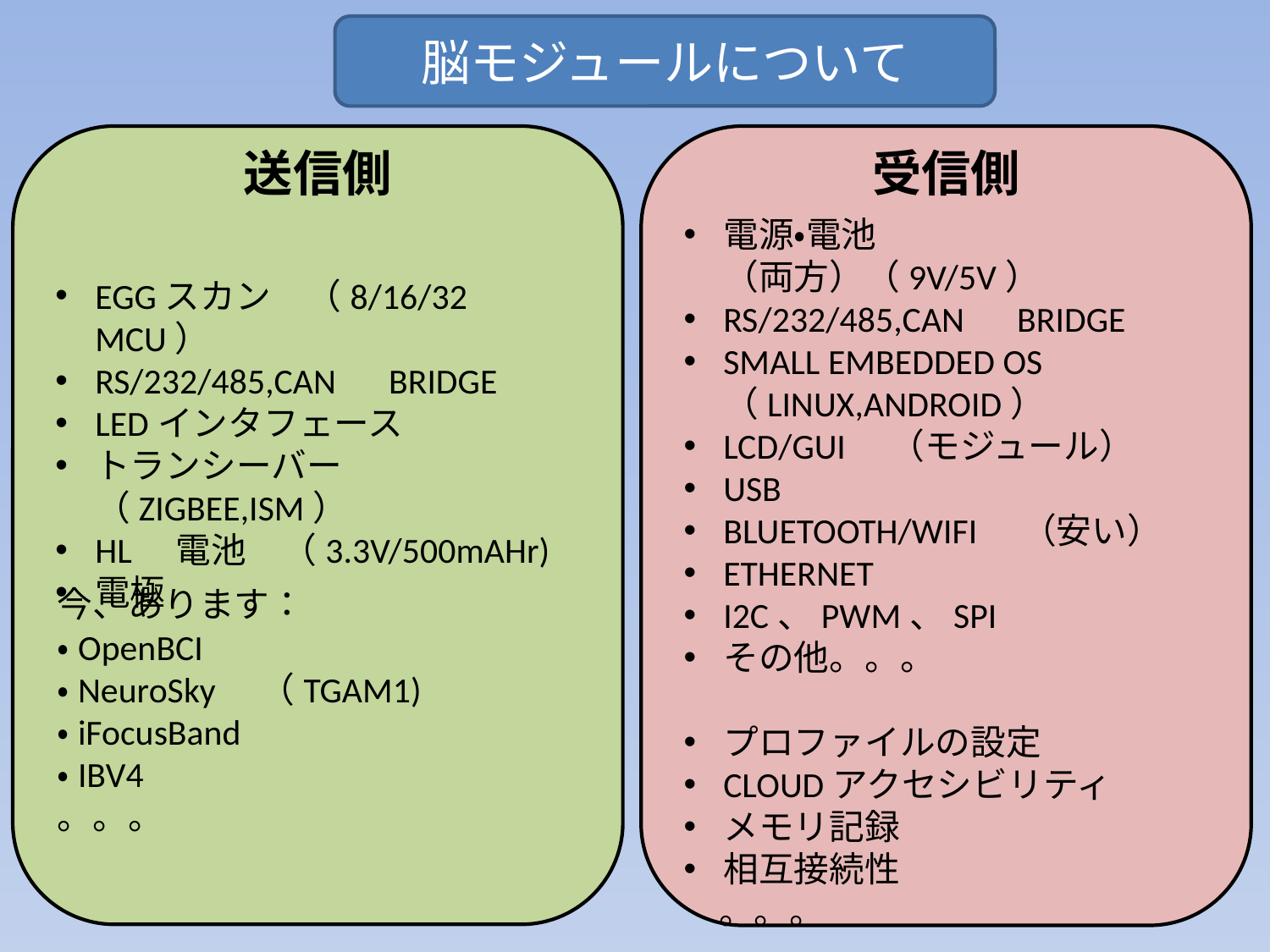

脳モジュールについて

送信側
受信側
電源・電池　（両方）（9V/5V）
RS/232/485,CAN　BRIDGE
SMALL EMBEDDED OS　（LINUX,ANDROID）
LCD/GUI　（モジュール）
USB
BLUETOOTH/WIFI　（安い）
ETHERNET
I2C、PWM、SPI
その他。。。

プロファイルの設定
CLOUDアクセシビリティ
メモリ記録
相互接続性
　。。。

EGGスカン　（8/16/32　MCU）
RS/232/485,CAN　BRIDGE
LEDインタフェース
トランシーバー　（ZIGBEE,ISM）
HL　電池　（3.3V/500mAHr)
電極

今、あります：
・OpenBCI
・NeuroSky　（TGAM1)
・iFocusBand
・IBV4
。。。